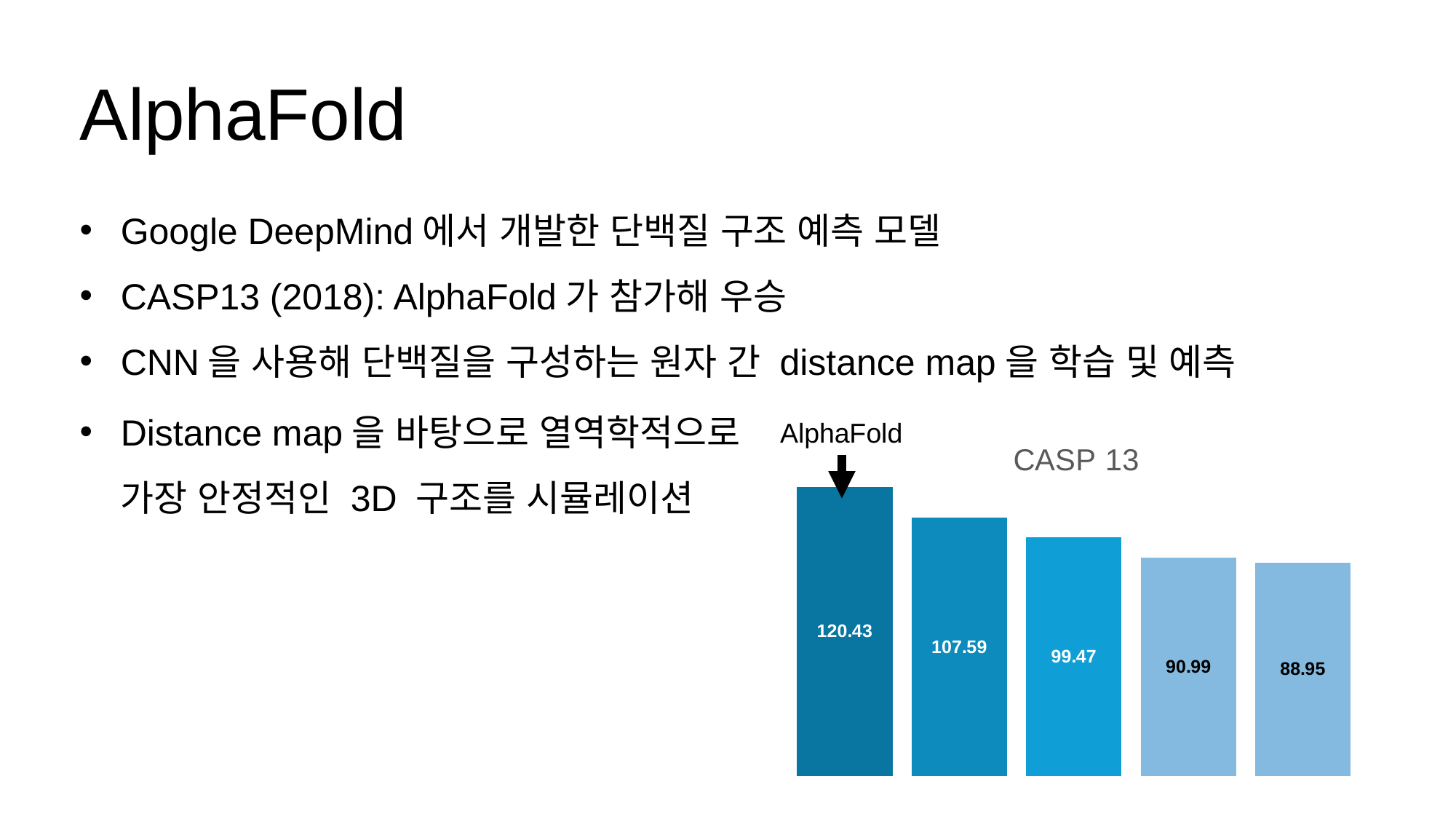

AlphaFold
Google DeepMind에서 개발한 단백질 구조 예측 모델
CASP13 (2018): AlphaFold가 참가해 우승
CNN을 사용해 단백질을 구성하는 원자 간 distance map을 학습 및 예측
Distance map을 바탕으로 열역학적으로 가장 안정적인 3D 구조를 시뮬레이션
AlphaFold

### Chart: CASP 13

| Category | #1 | #2 | #3 | #4 | #5 |
|---|---|---|---|---|---|
| 항목 1 | 120.43 | 107.59 | 99.47 | 90.99 | 88.95 |